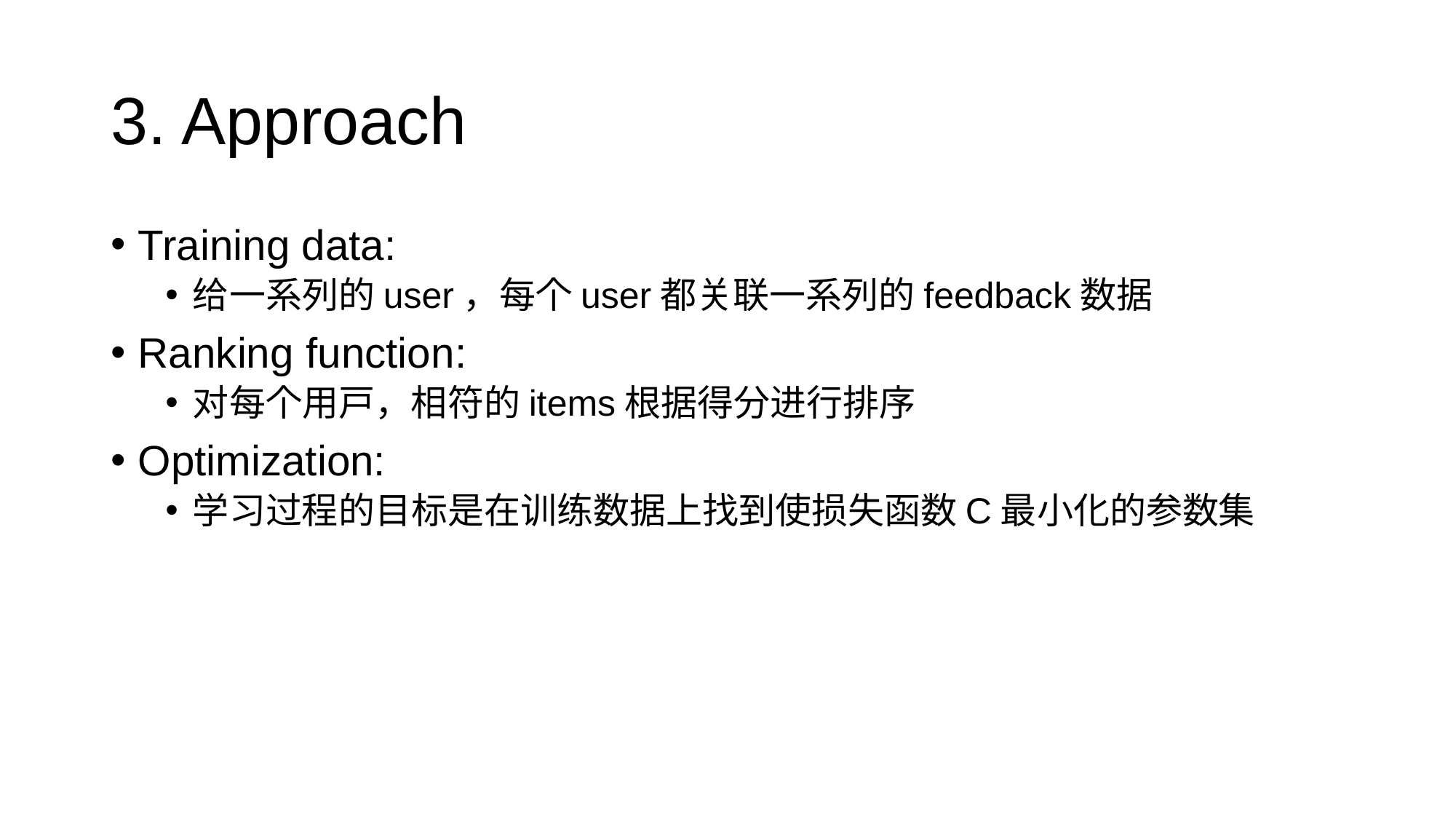

# 3. Approach
Training data:
给一系列的user，每个user都关联一系列的feedback数据
Ranking function:
对每个用户，相符的items根据得分进行排序
Optimization:
学习过程的目标是在训练数据上找到使损失函数C最小化的参数集